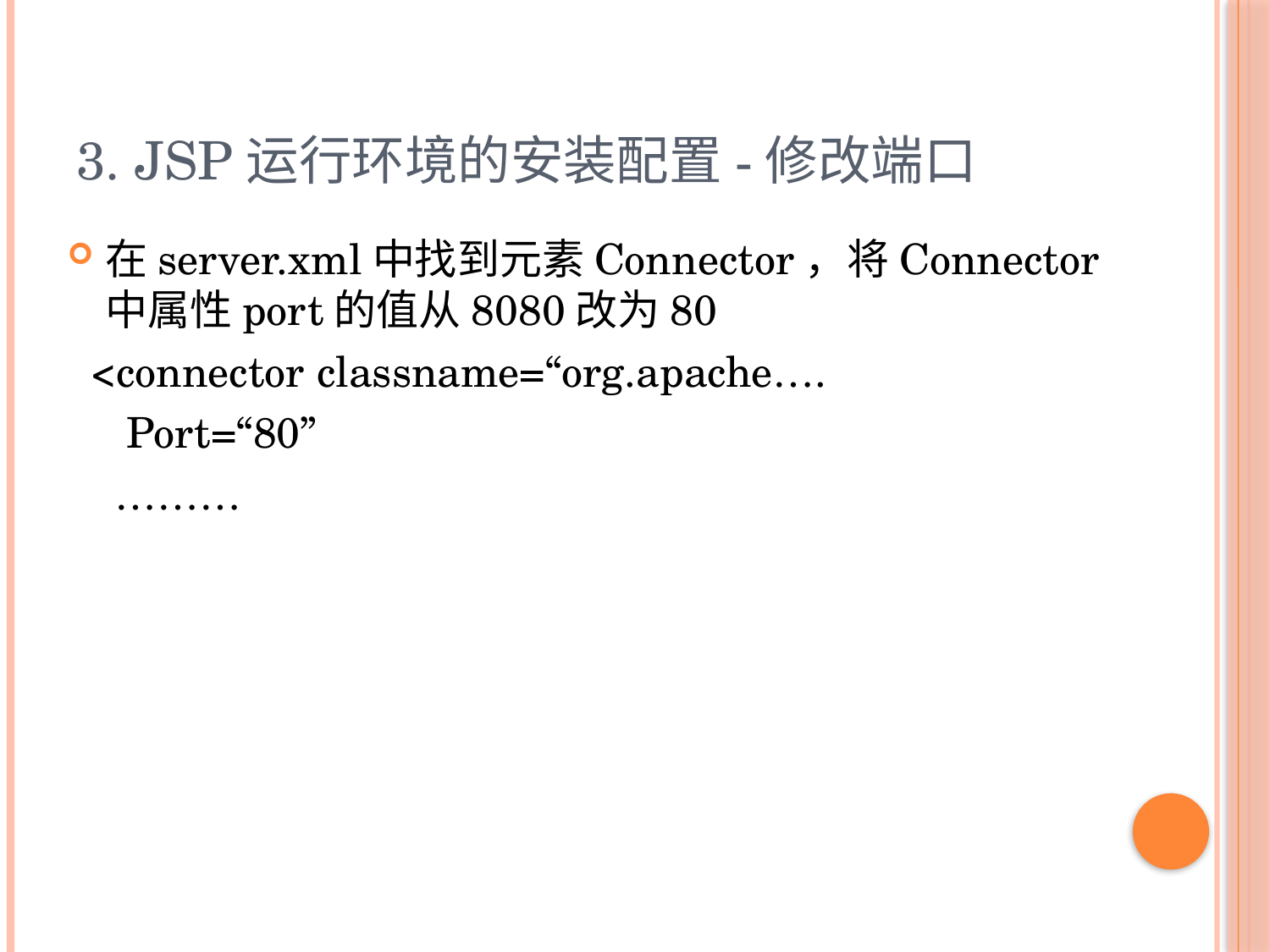

3. JSP运行环境的安装配置-修改端口
在server.xml中找到元素Connector，将Connector中属性port的值从8080改为80
  <connector classname=“org.apache….
     Port=“80”
    ………